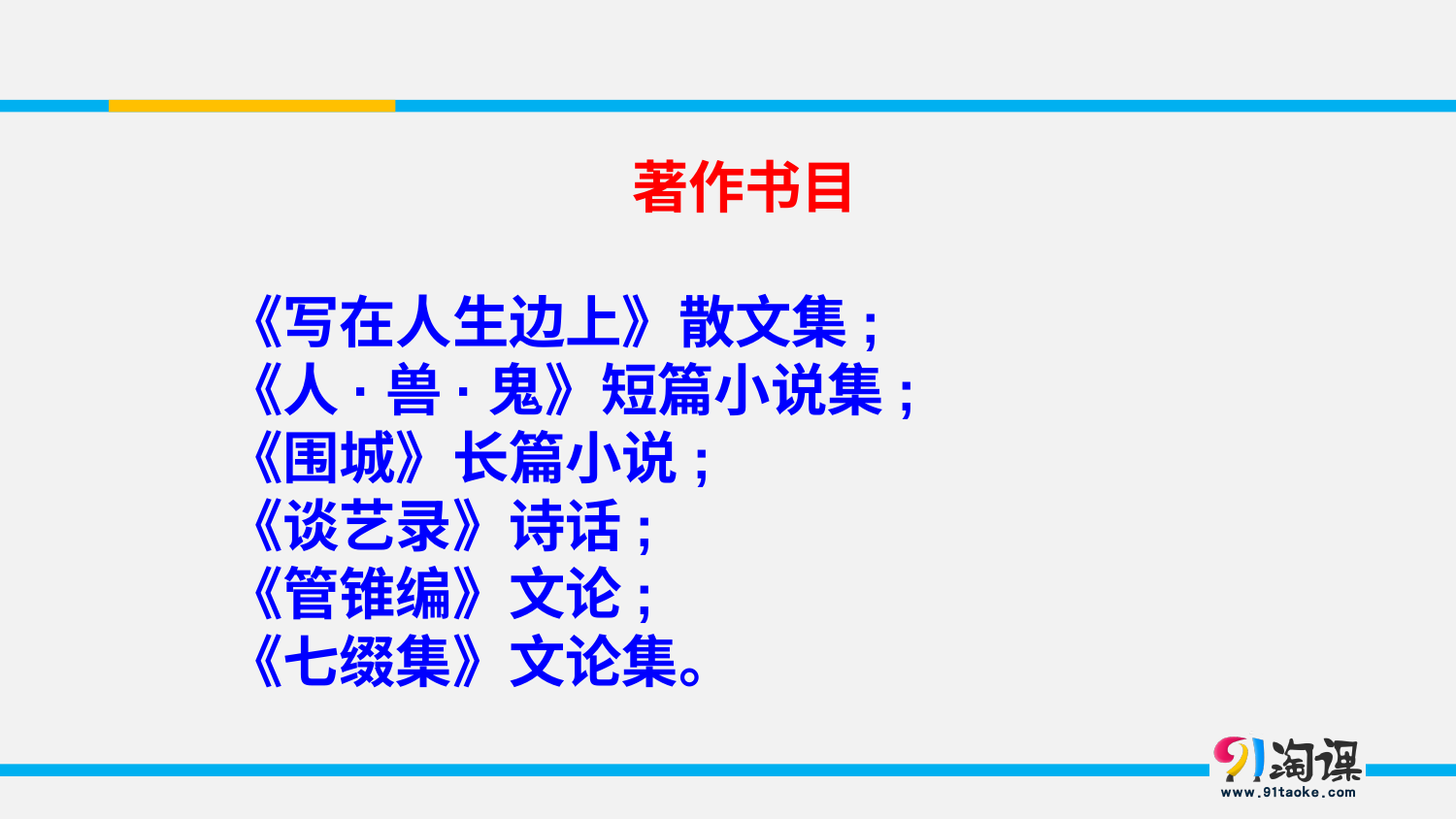

著作书目

《写在人生边上》散文集;
《人·兽·鬼》短篇小说集;
《围城》长篇小说;
《谈艺录》诗话;
《管锥编》文论;
《七缀集》文论集。